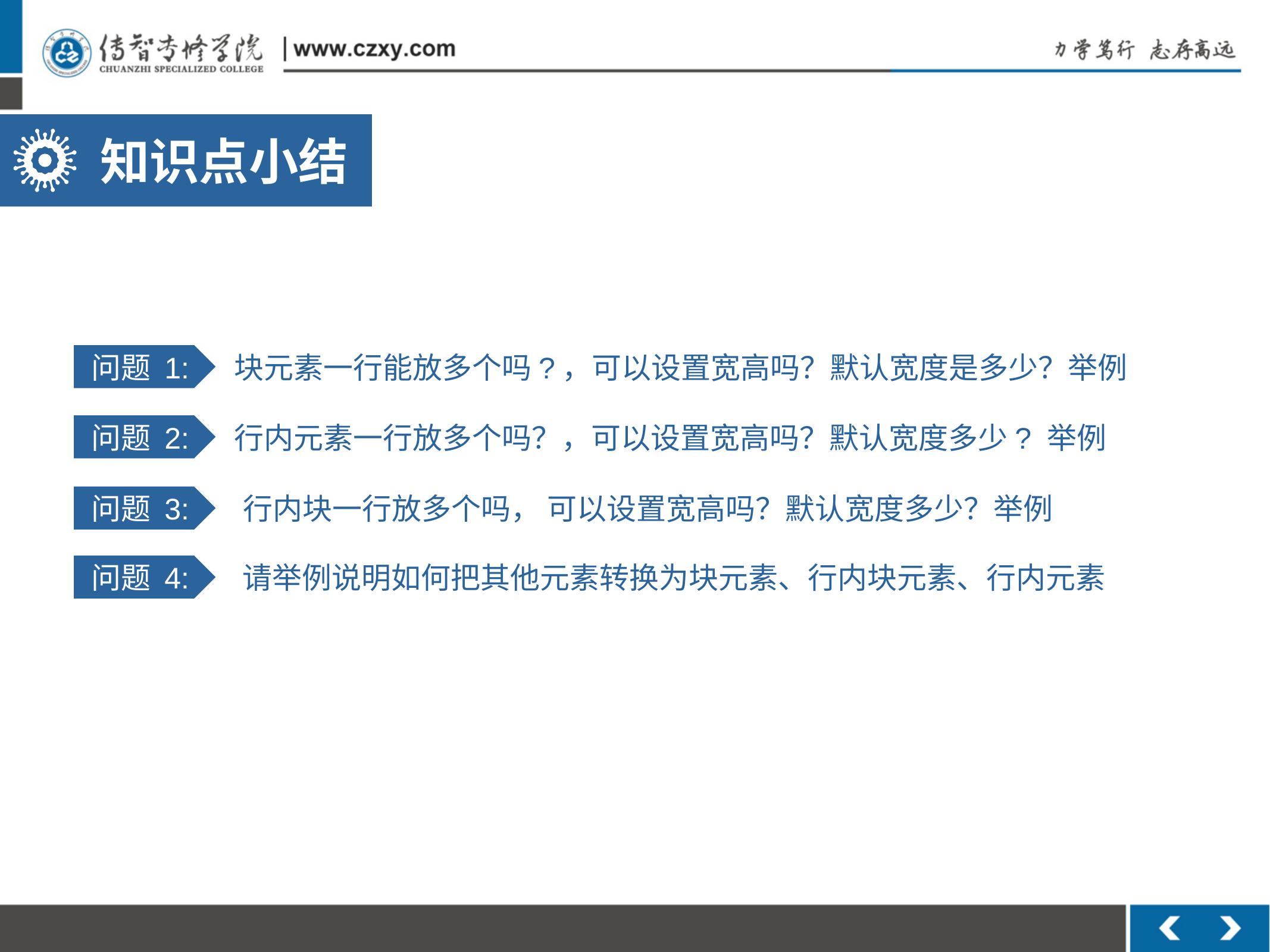

知识点小结
 问题 1:
块元素一行能放多个吗?，可以设置宽高吗？默认宽度是多少？举例
 问题 2:
行内元素一行放多个吗？，可以设置宽高吗？默认宽度多少? 举例
 问题 3:
行内块一行放多个吗， 可以设置宽高吗？默认宽度多少？举例
 问题 4:
请举例说明如何把其他元素转换为块元素、行内块元素、行内元素